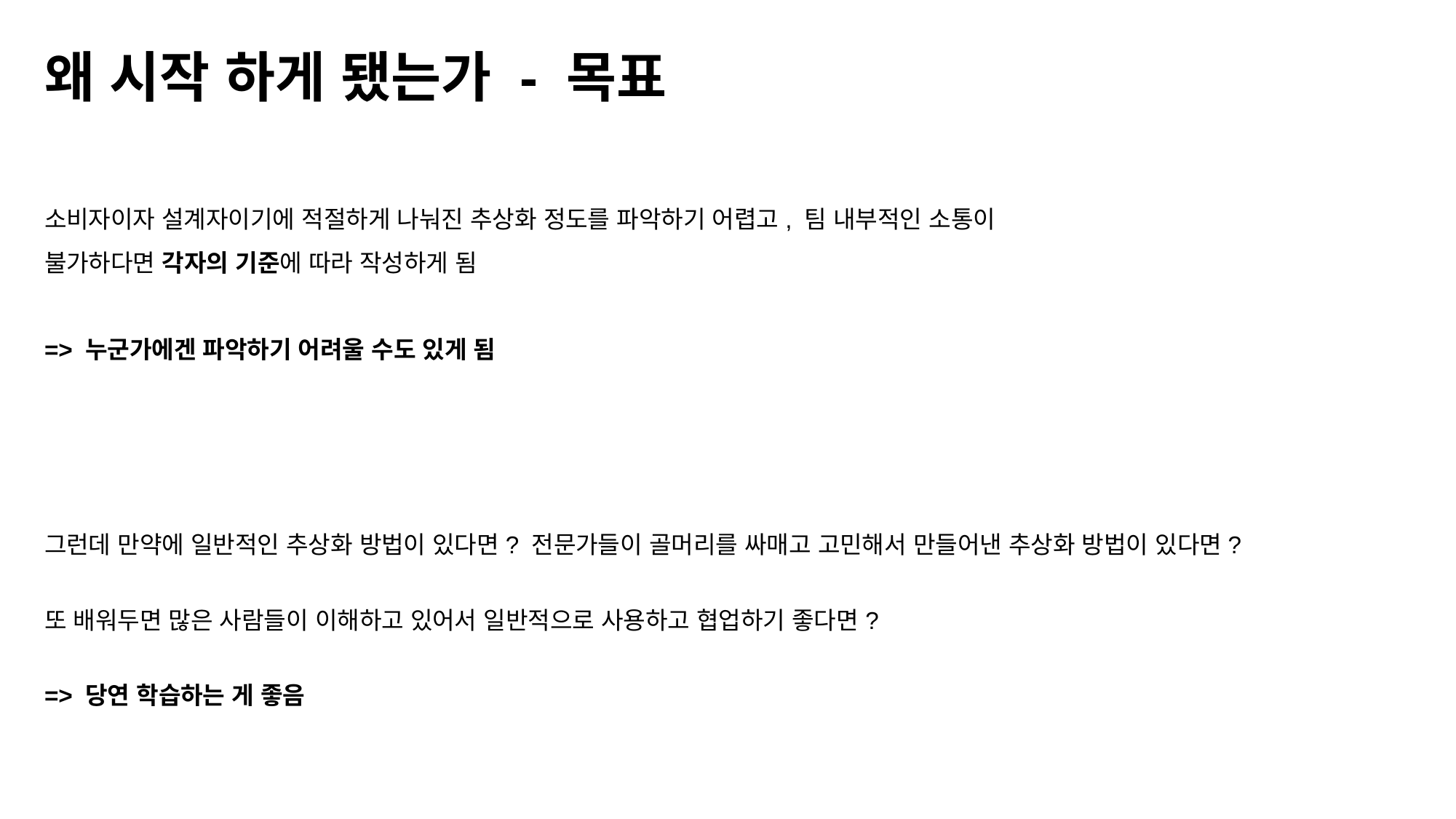

# 왜 시작 하게 됐는가 - 목표
소비자이자 설계자이기에 적절하게 나눠진 추상화 정도를 파악하기 어렵고, 팀 내부적인 소통이 불가하다면 각자의 기준에 따라 작성하게 됨

=> 누군가에겐 파악하기 어려울 수도 있게 됨
그런데 만약에 일반적인 추상화 방법이 있다면? 전문가들이 골머리를 싸매고 고민해서 만들어낸 추상화 방법이 있다면?
또 배워두면 많은 사람들이 이해하고 있어서 일반적으로 사용하고 협업하기 좋다면?
=> 당연 학습하는 게 좋음